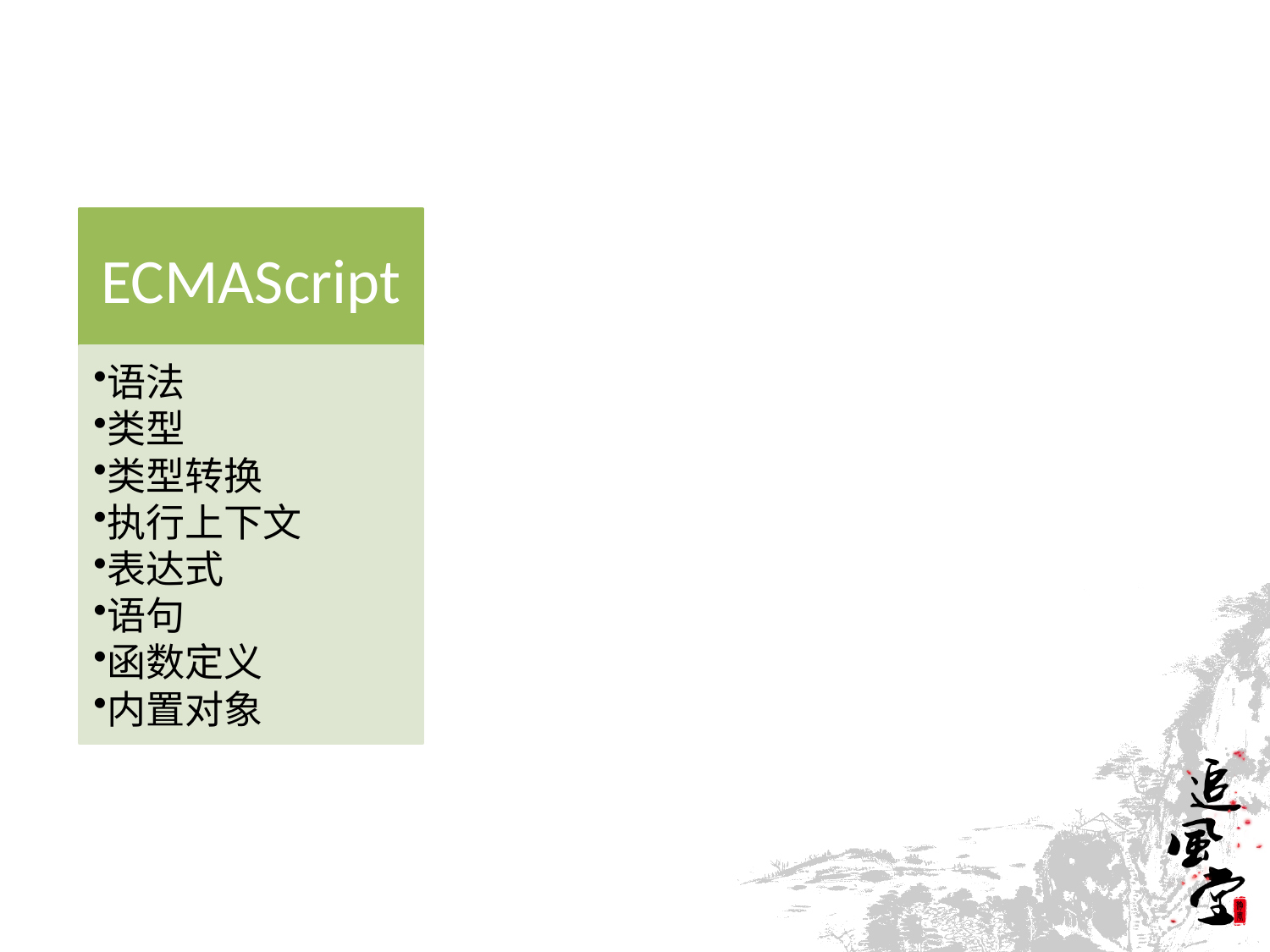

语法
类型
类型转换
执行上下文
表达式
语句
函数定义
内置对象
ECMAScript